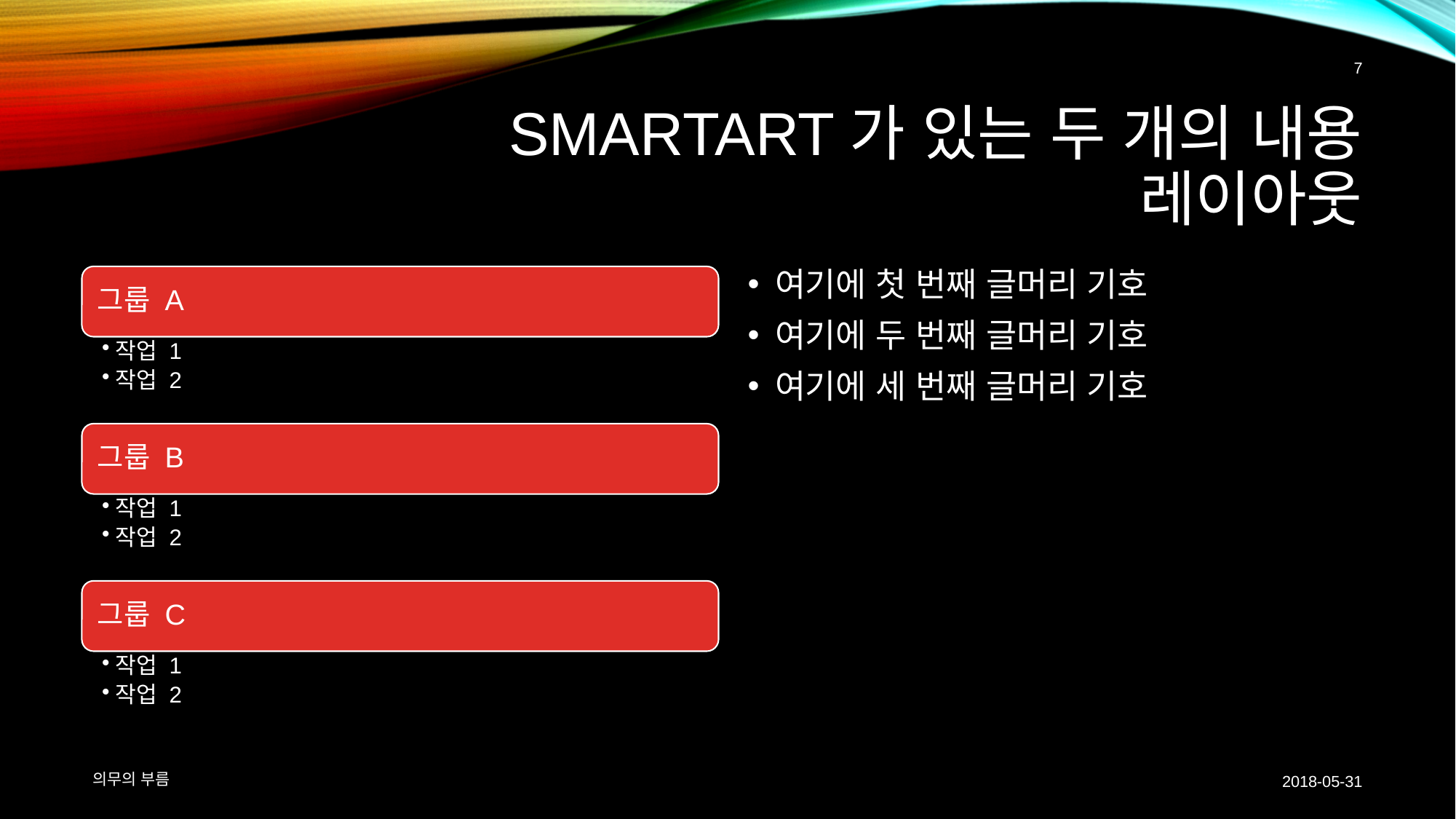

7
# SmartArt가 있는 두 개의 내용 레이아웃
그룹 A
작업 1
작업 2
그룹 B
작업 1
작업 2
그룹 C
작업 1
작업 2
여기에 첫 번째 글머리 기호
여기에 두 번째 글머리 기호
여기에 세 번째 글머리 기호
의무의 부름
2018-05-31